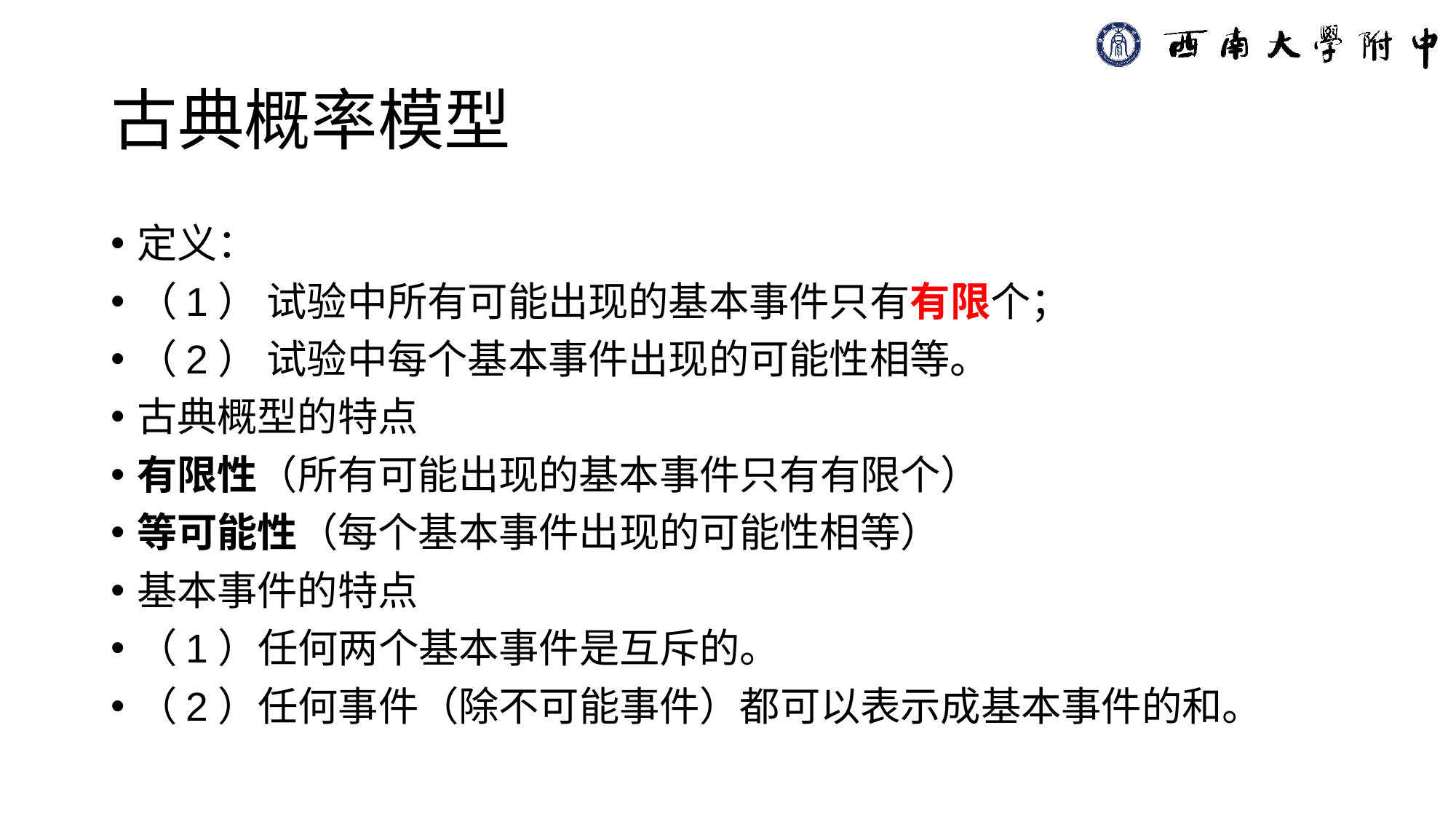

# 古典概率模型
定义：
（1） 试验中所有可能出现的基本事件只有有限个；
（2） 试验中每个基本事件出现的可能性相等。
古典概型的特点
有限性（所有可能出现的基本事件只有有限个）
等可能性（每个基本事件出现的可能性相等）
基本事件的特点
（1）任何两个基本事件是互斥的。
（2）任何事件（除不可能事件）都可以表示成基本事件的和。